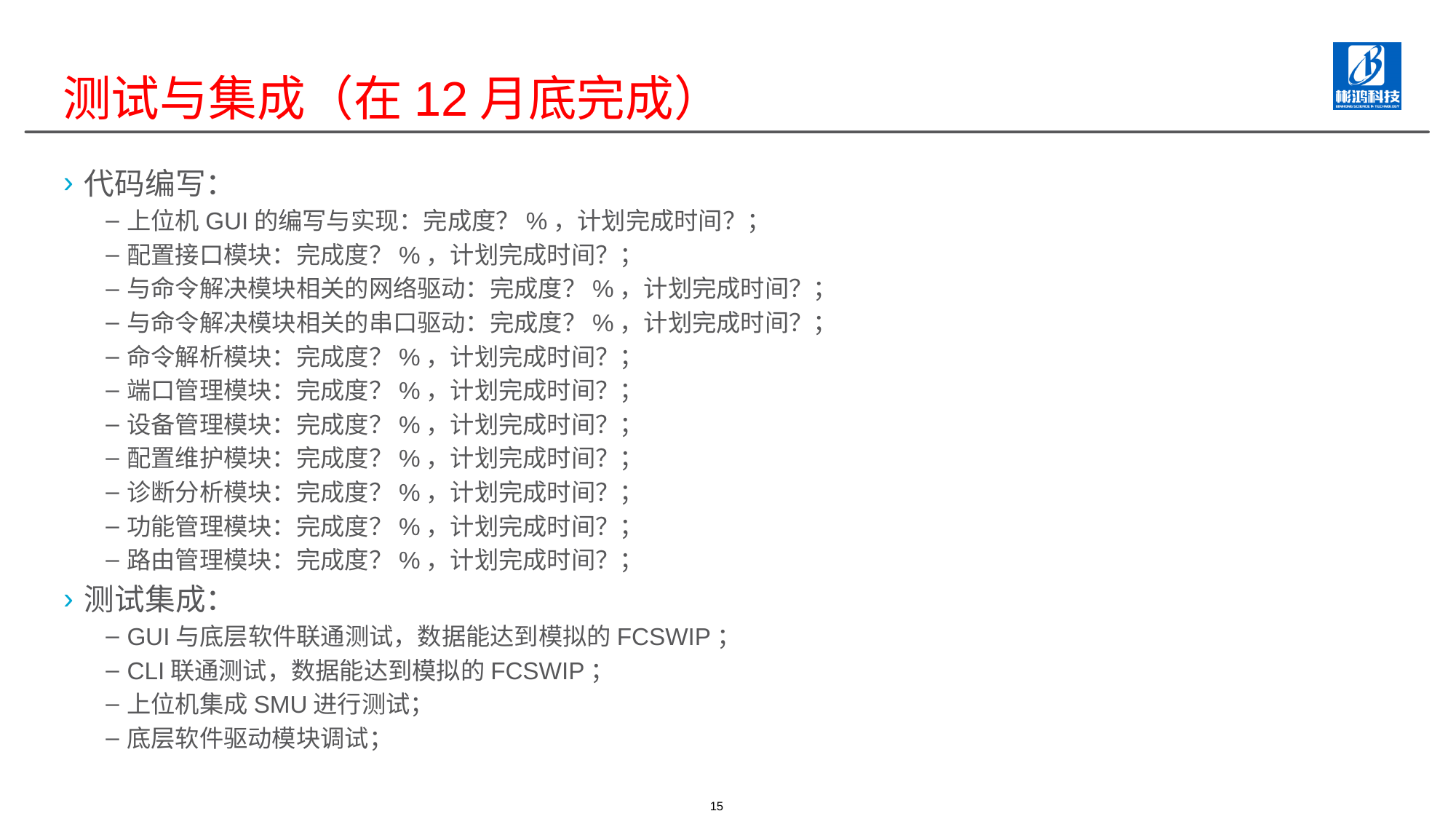

# 测试与集成（在12月底完成）
代码编写：
上位机GUI的编写与实现：完成度？%，计划完成时间？；
配置接口模块：完成度？%，计划完成时间？；
与命令解决模块相关的网络驱动：完成度？%，计划完成时间？；
与命令解决模块相关的串口驱动：完成度？%，计划完成时间？；
命令解析模块：完成度？%，计划完成时间？；
端口管理模块：完成度？%，计划完成时间？；
设备管理模块：完成度？%，计划完成时间？；
配置维护模块：完成度？%，计划完成时间？；
诊断分析模块：完成度？%，计划完成时间？；
功能管理模块：完成度？%，计划完成时间？；
路由管理模块：完成度？%，计划完成时间？；
测试集成：
GUI与底层软件联通测试，数据能达到模拟的FCSWIP；
CLI联通测试，数据能达到模拟的FCSWIP；
上位机集成SMU进行测试；
底层软件驱动模块调试；